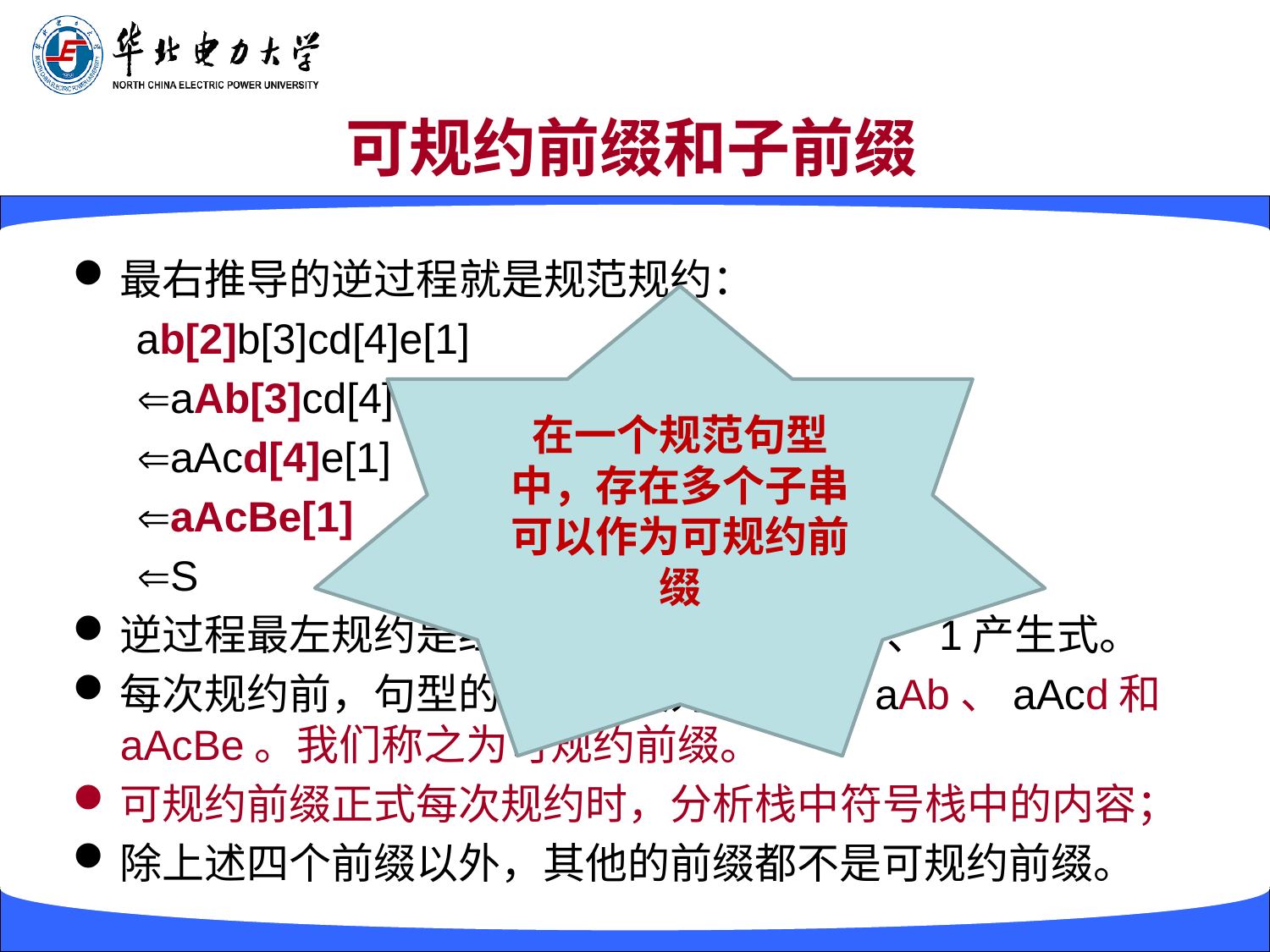

# 可规约前缀和子前缀
最右推导的逆过程就是规范规约：
ab[2]b[3]cd[4]e[1]
⇐aAb[3]cd[4]e[1]
⇐aAcd[4]e[1]
⇐aAcBe[1]
⇐S
逆过程最左规约是红色表示的2、3、4、1产生式。
每次规约前，句型的前部依次为：ab、aAb、aAcd和aAcBe。我们称之为可规约前缀。
可规约前缀正式每次规约时，分析栈中符号栈中的内容；
除上述四个前缀以外，其他的前缀都不是可规约前缀。
在一个规范句型中，存在多个子串可以作为可规约前缀